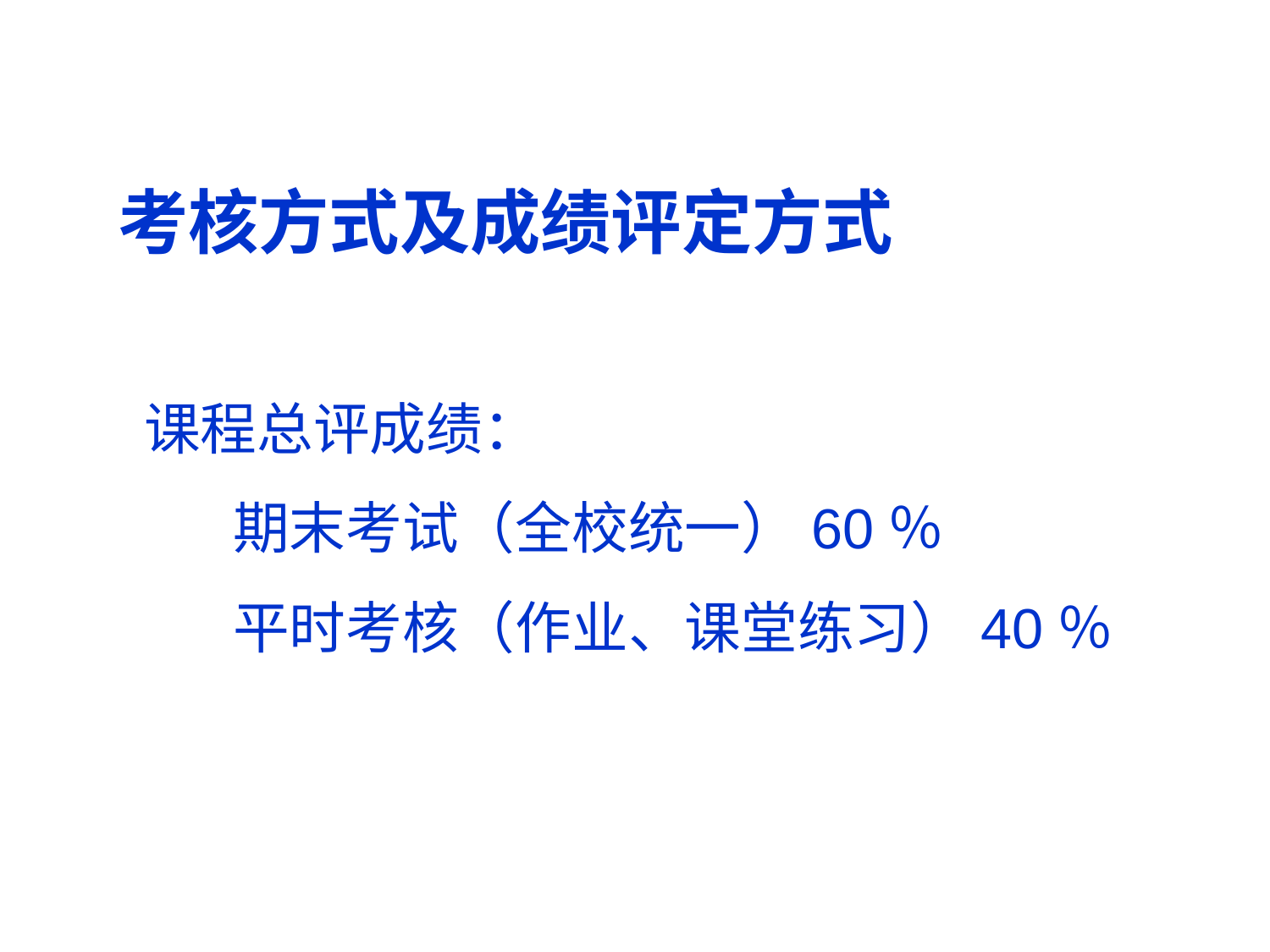

考核方式及成绩评定方式

 课程总评成绩：
        期末考试（全校统一）60％
        平时考核（作业、课堂练习）40％